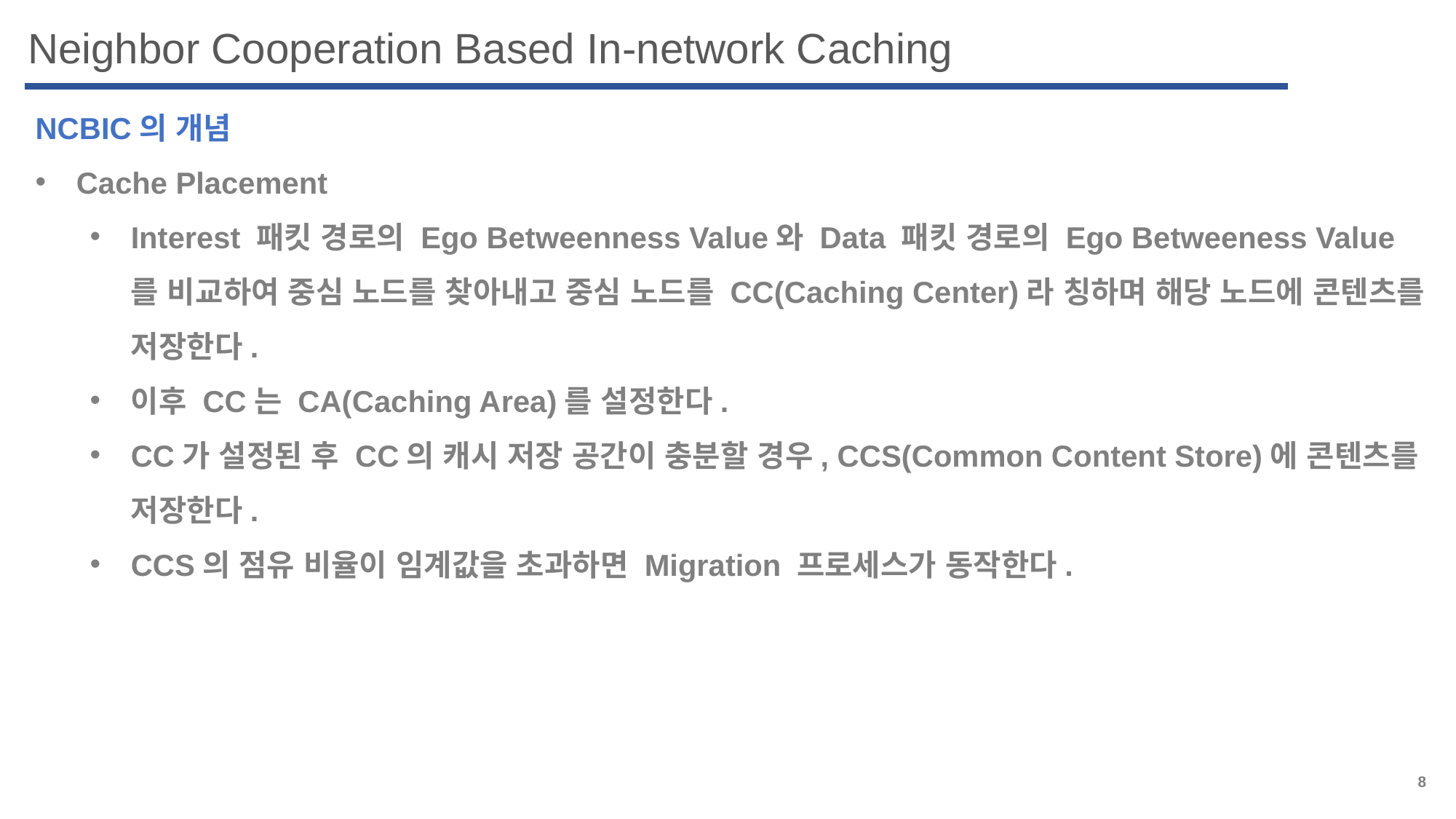

Neighbor Cooperation Based In-network Caching
NCBIC의 개념
Cache Placement
Interest 패킷 경로의 Ego Betweenness Value와 Data 패킷 경로의 Ego Betweeness Value를 비교하여 중심 노드를 찾아내고 중심 노드를 CC(Caching Center)라 칭하며 해당 노드에 콘텐츠를 저장한다.
이후 CC는 CA(Caching Area)를 설정한다.
CC가 설정된 후 CC의 캐시 저장 공간이 충분할 경우, CCS(Common Content Store)에 콘텐츠를 저장한다.
CCS의 점유 비율이 임계값을 초과하면 Migration 프로세스가 동작한다.
8